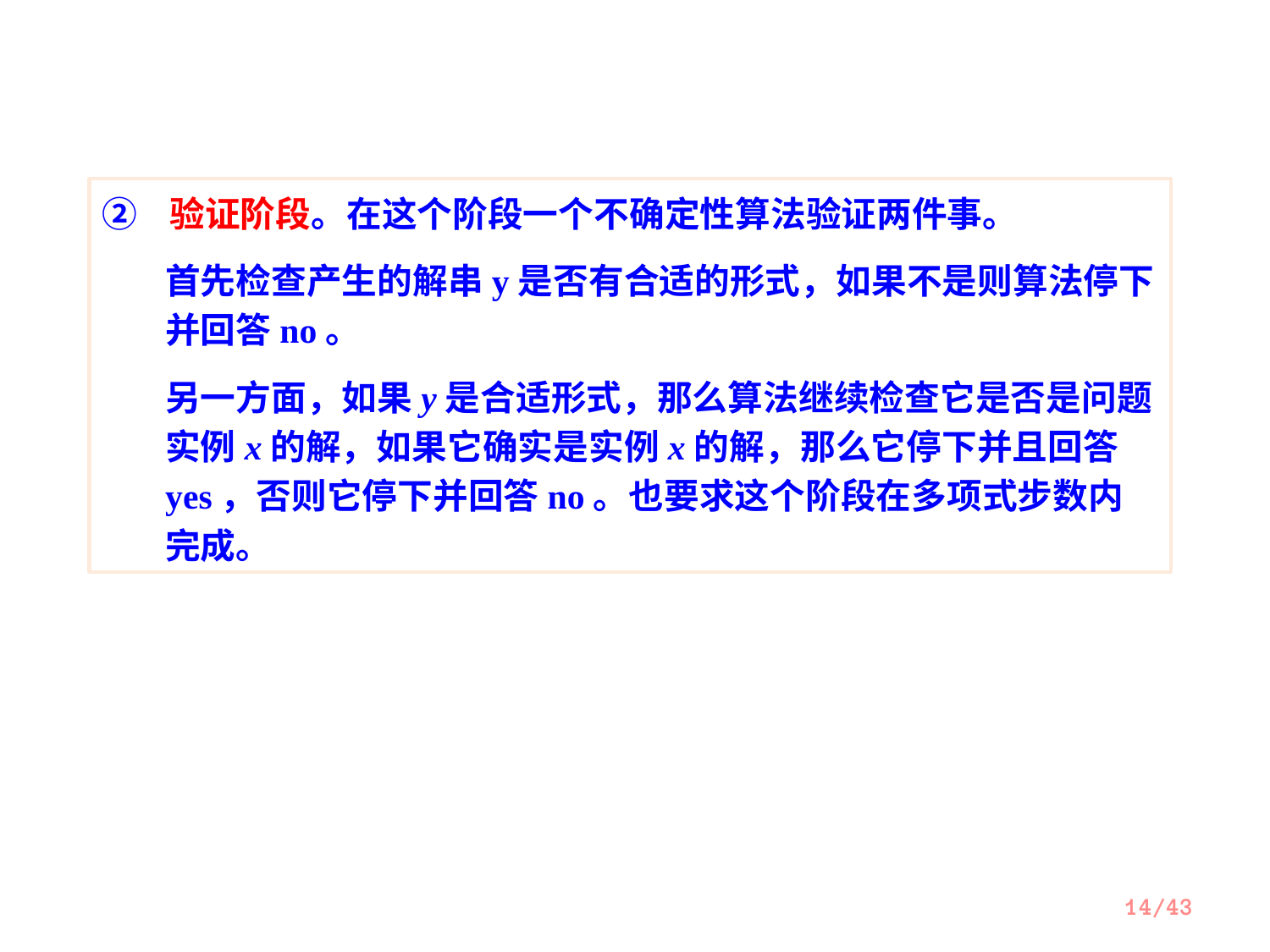

②   验证阶段。在这个阶段一个不确定性算法验证两件事。
首先检查产生的解串y是否有合适的形式，如果不是则算法停下并回答no。
另一方面，如果y是合适形式，那么算法继续检查它是否是问题实例x的解，如果它确实是实例x的解，那么它停下并且回答yes，否则它停下并回答no。也要求这个阶段在多项式步数内完成。
14/43